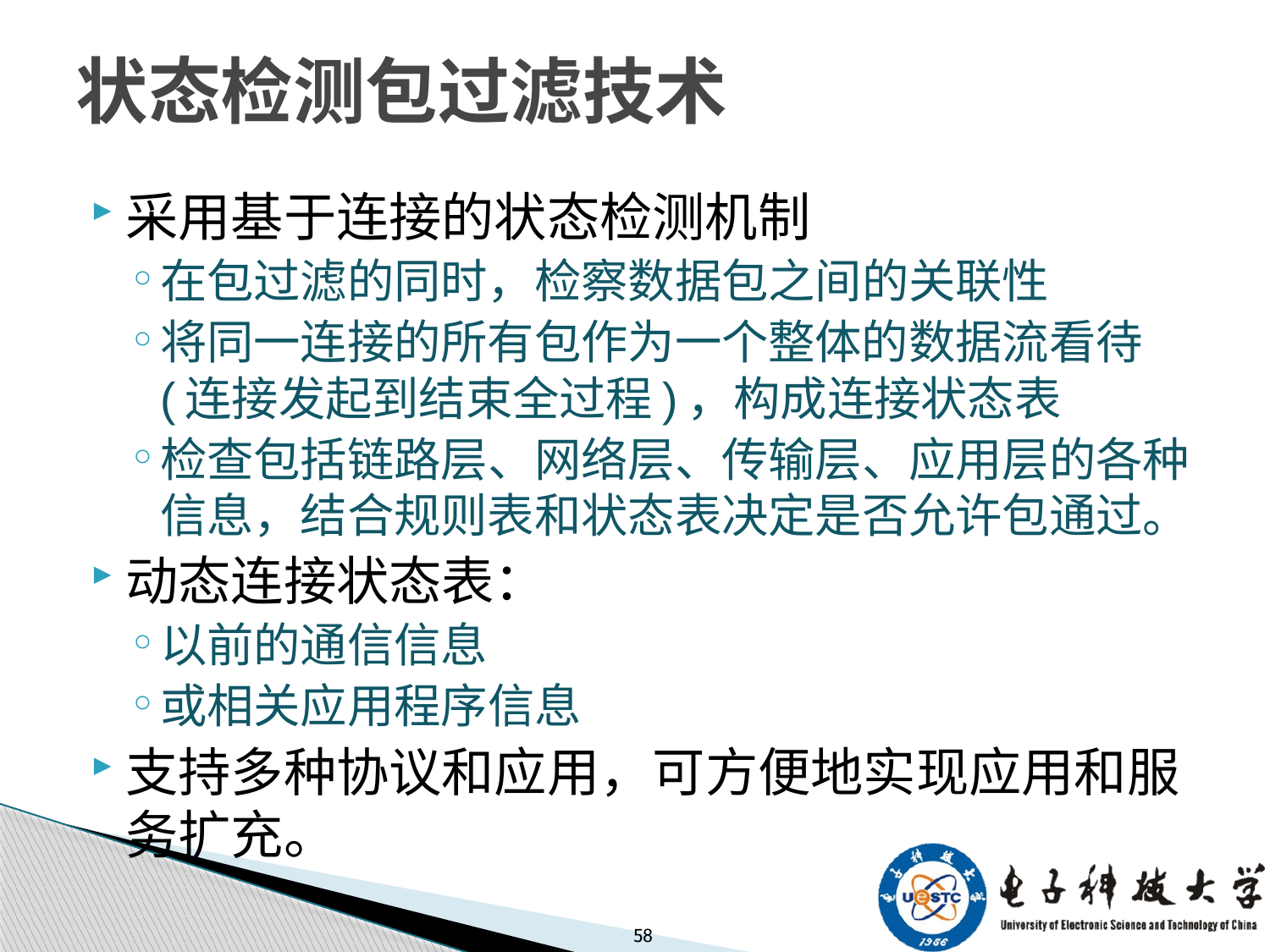

# 状态检测包过滤技术
采用基于连接的状态检测机制
在包过滤的同时，检察数据包之间的关联性
将同一连接的所有包作为一个整体的数据流看待(连接发起到结束全过程)，构成连接状态表
检查包括链路层、网络层、传输层、应用层的各种信息，结合规则表和状态表决定是否允许包通过。
动态连接状态表：
以前的通信信息
或相关应用程序信息
支持多种协议和应用，可方便地实现应用和服务扩充。
58